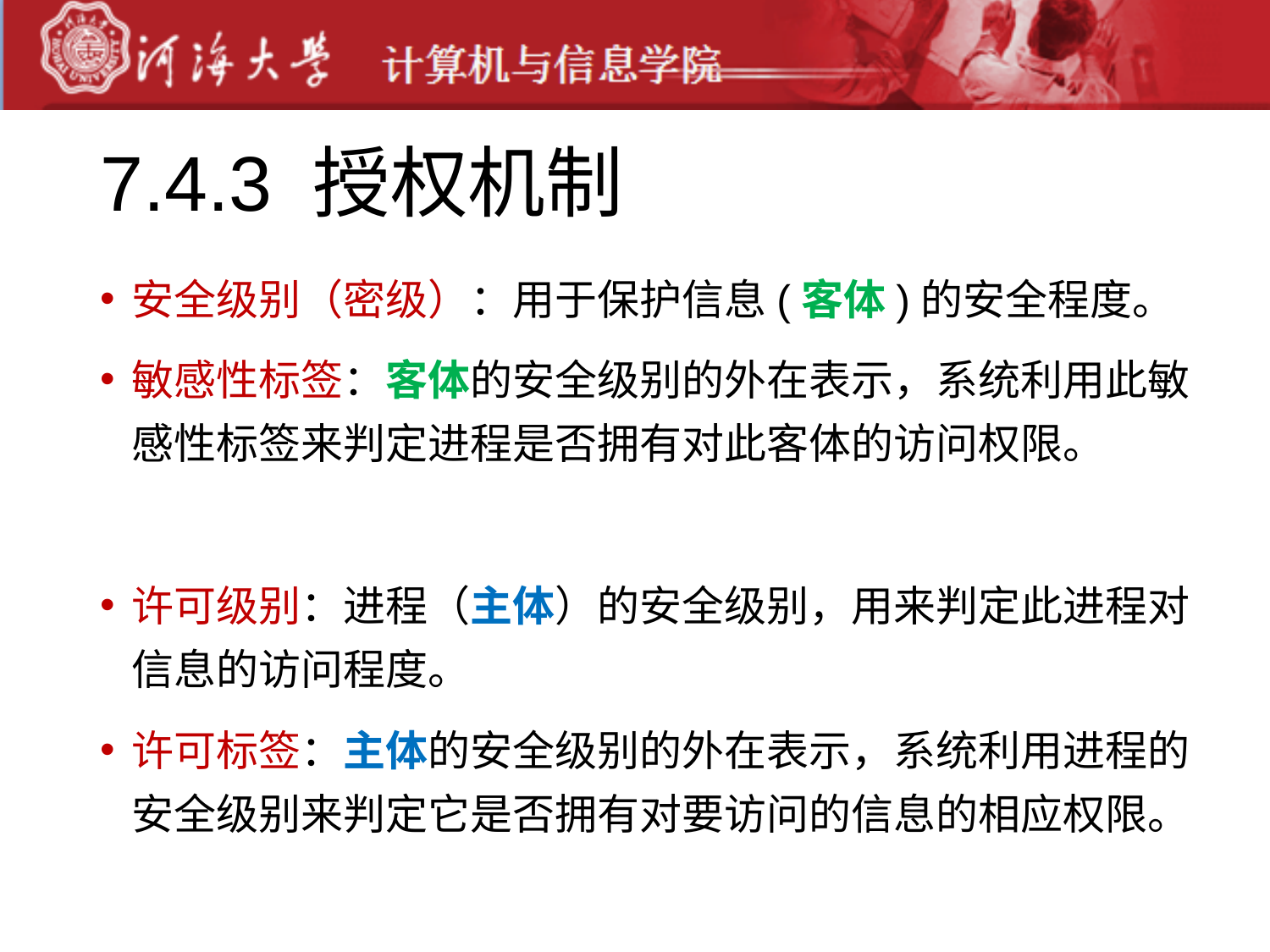

# 7.4.3 授权机制
安全级别（密级）：用于保护信息(客体)的安全程度。
敏感性标签：客体的安全级别的外在表示，系统利用此敏感性标签来判定进程是否拥有对此客体的访问权限。

许可级别：进程（主体）的安全级别，用来判定此进程对信息的访问程度。
许可标签：主体的安全级别的外在表示，系统利用进程的安全级别来判定它是否拥有对要访问的信息的相应权限。